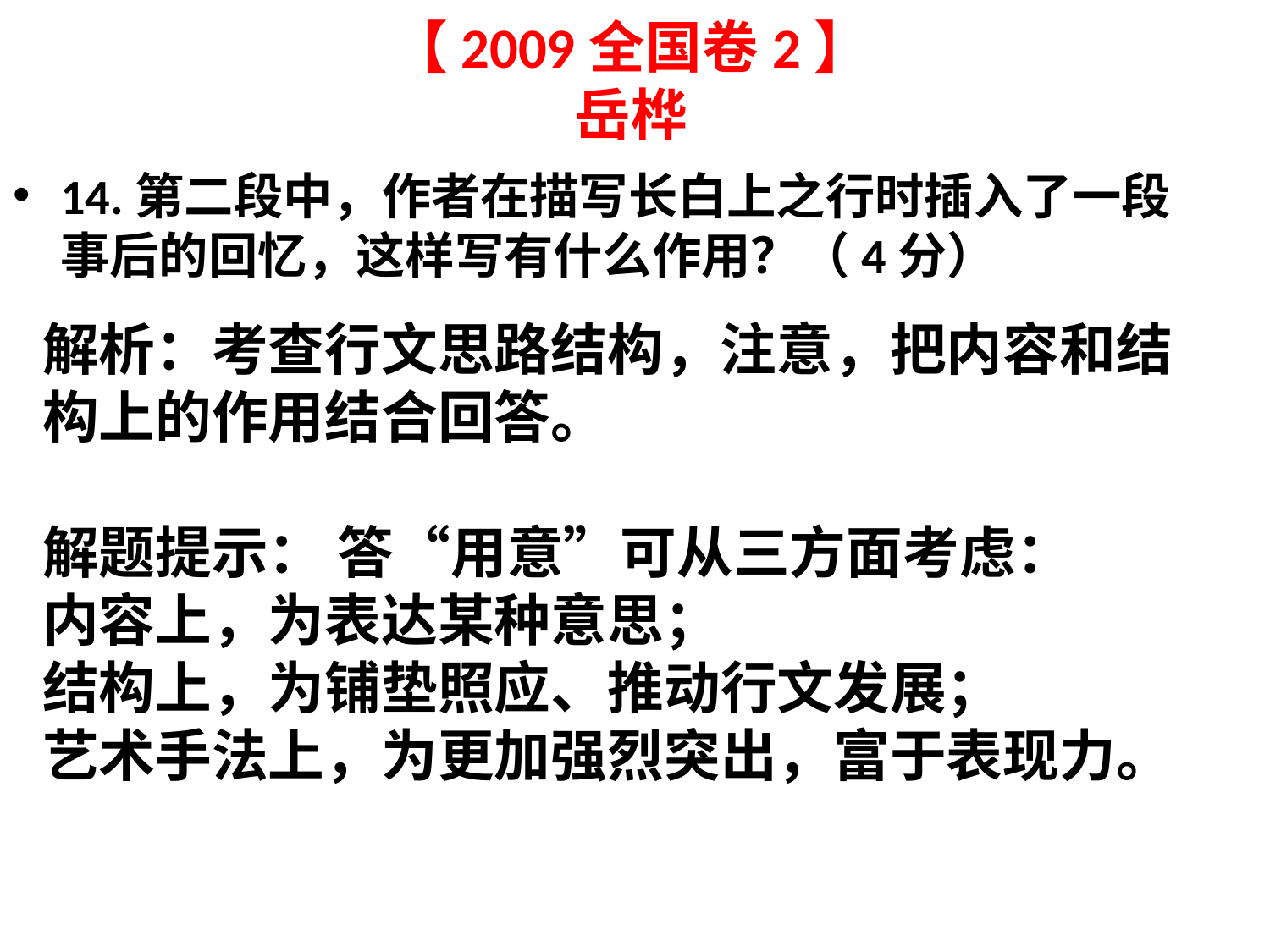

# 【2009全国卷2】 岳桦
14.第二段中，作者在描写长白上之行时插入了一段事后的回忆，这样写有什么作用？（4分）

解析：考查行文思路结构，注意，把内容和结构上的作用结合回答。

解题提示： 答“用意”可从三方面考虑：
内容上，为表达某种意思；
结构上，为铺垫照应、推动行文发展；
艺术手法上，为更加强烈突出，富于表现力。